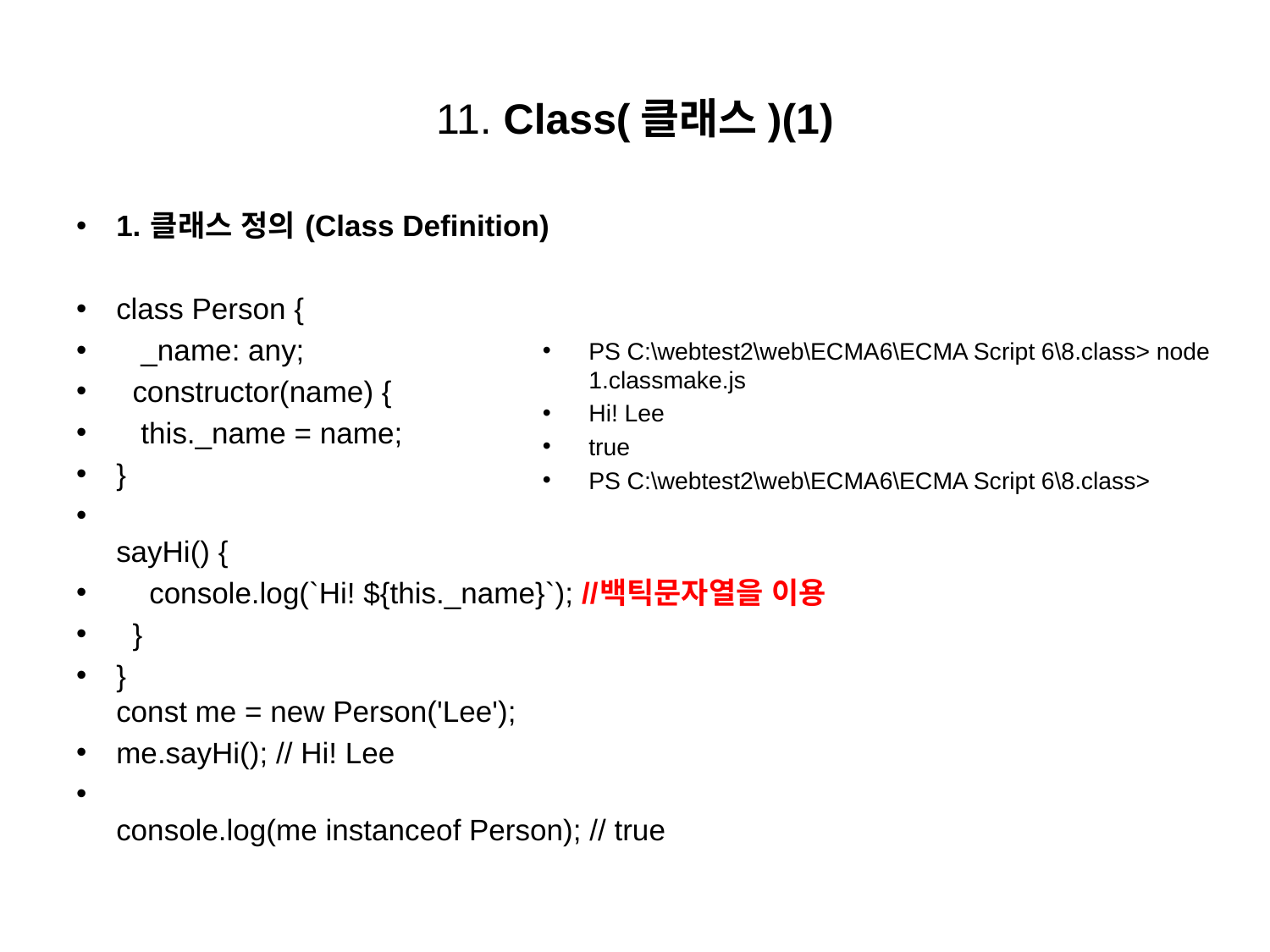

# 11. Class(클래스)(1)

1. 클래스 정의 (Class Definition)

class Person {
   _name: any;
  constructor(name) {
   this._name = name;
}
sayHi() {
    console.log(`Hi! ${this._name}`); //백틱문자열을 이용
  }
}
const me = new Person('Lee');
me.sayHi(); // Hi! Lee
console.log(me instanceof Person); // true

PS C:\webtest2\web\ECMA6\ECMA Script 6\8.class> node 1.classmake.js
Hi! Lee
true
PS C:\webtest2\web\ECMA6\ECMA Script 6\8.class>